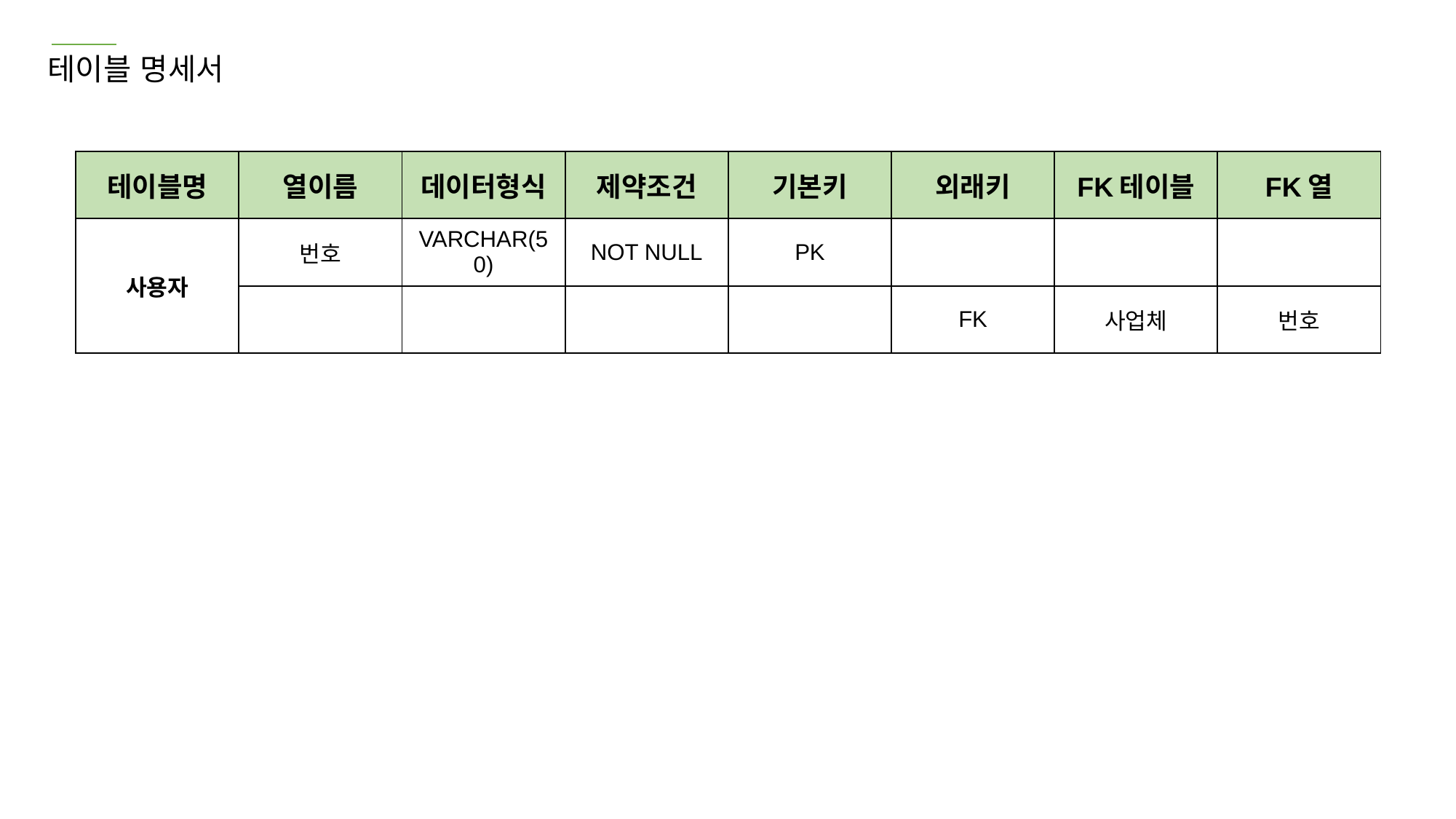

테이블 명세서
| 테이블명 | 열이름 | 데이터형식 | 제약조건 | 기본키 | 외래키 | FK테이블 | FK열 |
| --- | --- | --- | --- | --- | --- | --- | --- |
| 사용자 | 번호 | VARCHAR(50) | NOT NULL | PK |  |  |  |
|  |  |  |  |  | FK | 사업체 | 번호 |